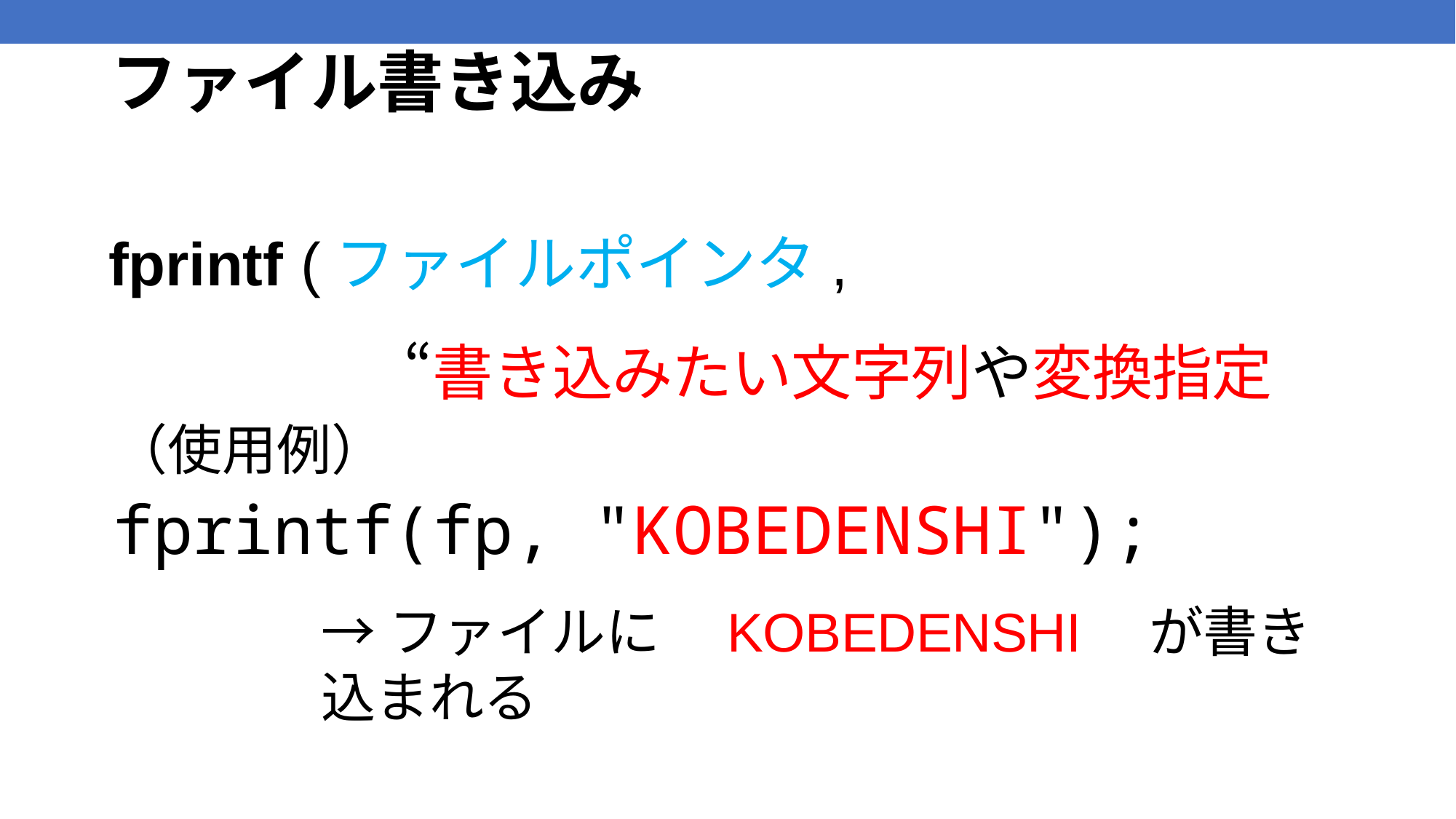

ファイル書き込み
fprintf (ファイルポインタ,
　“書き込みたい文字列や変換指定子”)
（使用例）
fprintf(fp, "KOBEDENSHI");
→ファイルに　KOBEDENSHI　が書き込まれる